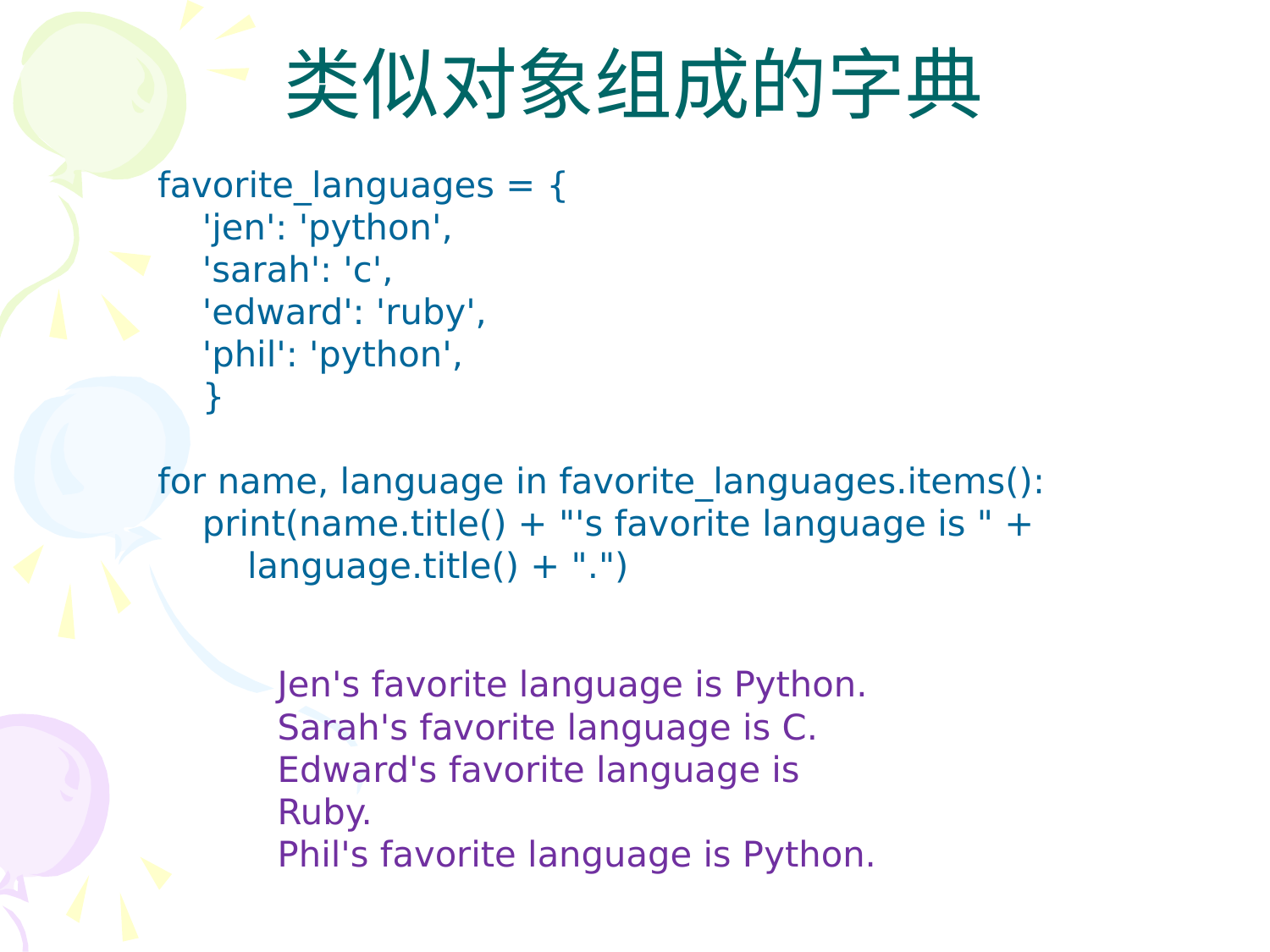

# 类似对象组成的字典
favorite_languages = {
    'jen': 'python',
    'sarah': 'c',
    'edward': 'ruby',
    'phil': 'python',
    }

for name, language in favorite_languages.items():
    print(name.title() + "'s favorite language is " +
        language.title() + ".")
Jen's favorite language is Python.
Sarah's favorite language is C.
Edward's favorite language is Ruby.
Phil's favorite language is Python.